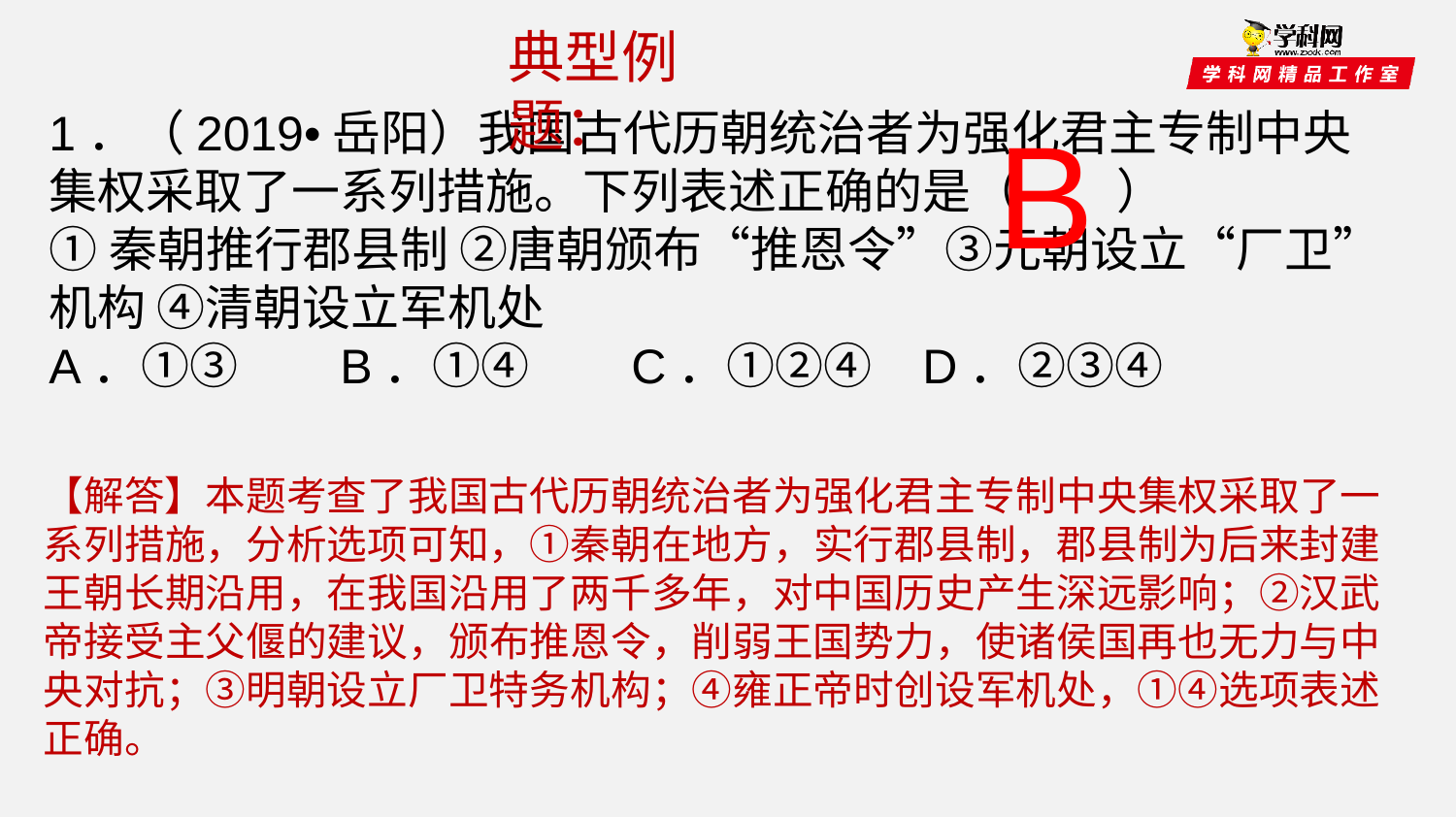

典型例题：
1．（2019•岳阳）我国古代历朝统治者为强化君主专制中央集权采取了一系列措施。下列表述正确的是（　　）
①秦朝推行郡县制 ②唐朝颁布“推恩令”③元朝设立“厂卫”机构 ④清朝设立军机处
A．①③	B．①④	C．①②④	D．②③④

B
【解答】本题考查了我国古代历朝统治者为强化君主专制中央集权采取了一系列措施，分析选项可知，①秦朝在地方，实行郡县制，郡县制为后来封建王朝长期沿用，在我国沿用了两千多年，对中国历史产生深远影响；②汉武帝接受主父偃的建议，颁布推恩令，削弱王国势力，使诸侯国再也无力与中央对抗；③明朝设立厂卫特务机构；④雍正帝时创设军机处，①④选项表述正确。